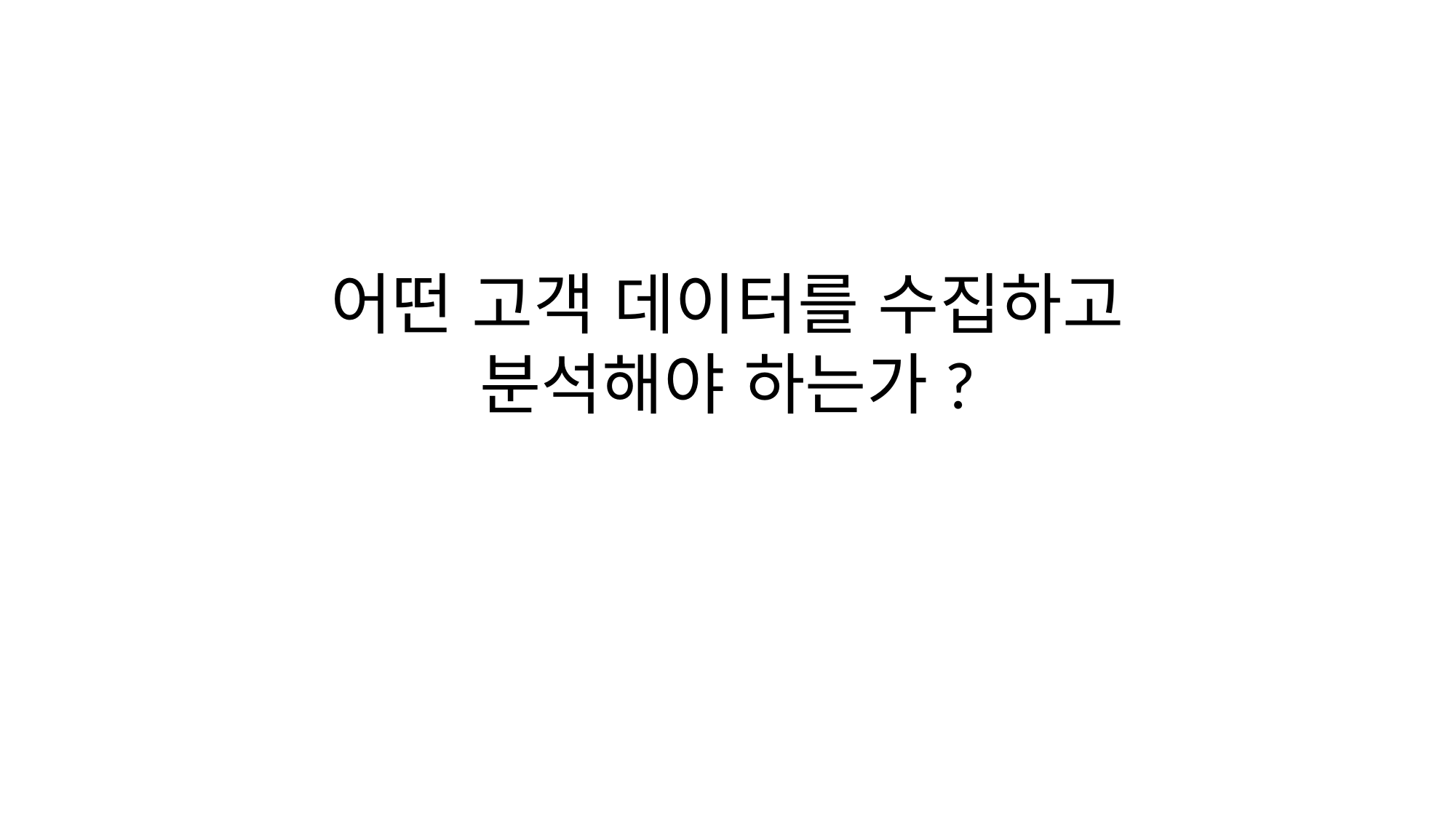

# 어떤 고객 데이터를 수집하고 분석해야 하는가?